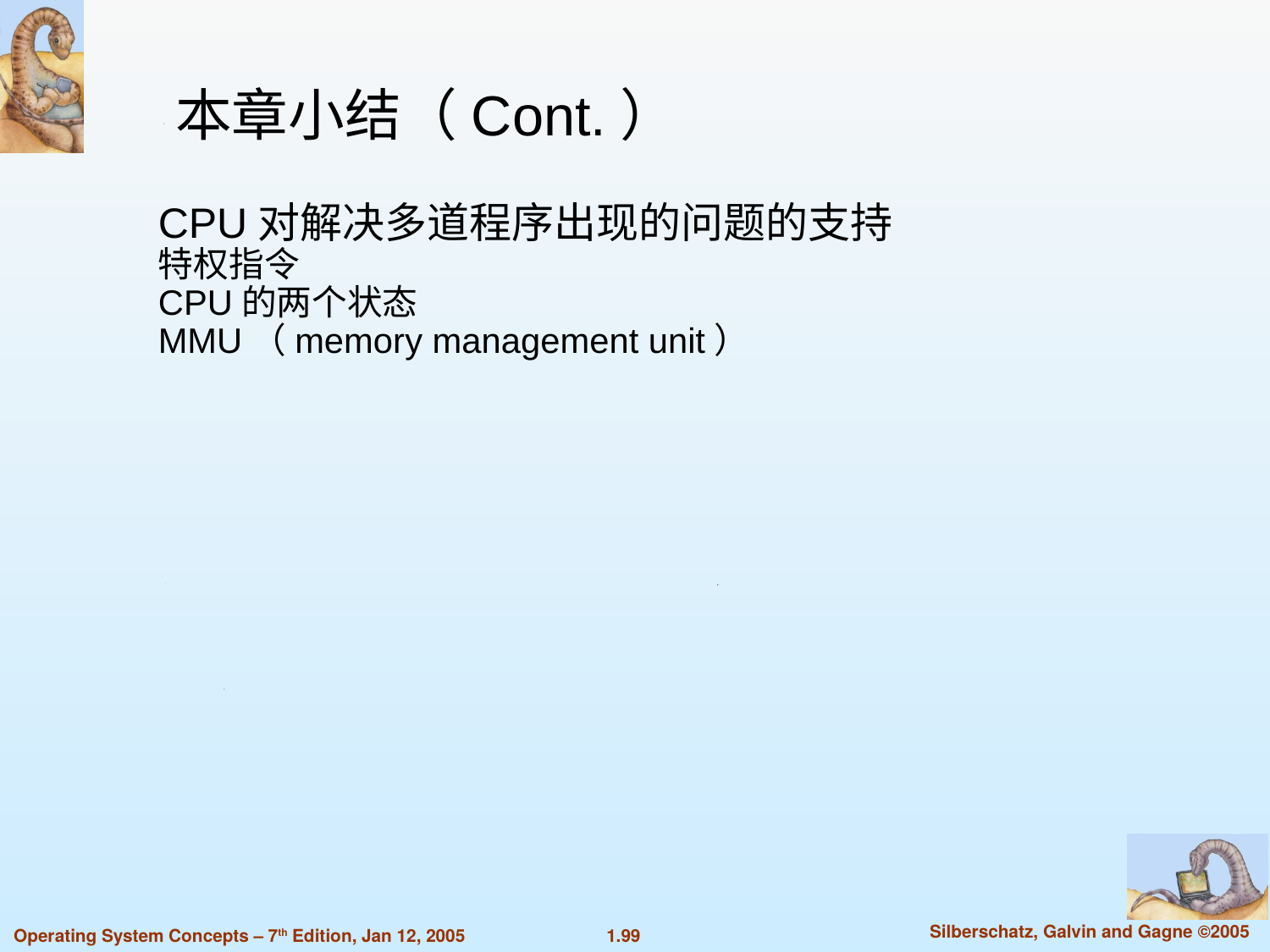

本章小结（Cont.）
CPU对解决多道程序出现的问题的支持
特权指令
CPU的两个状态
MMU（memory management unit）